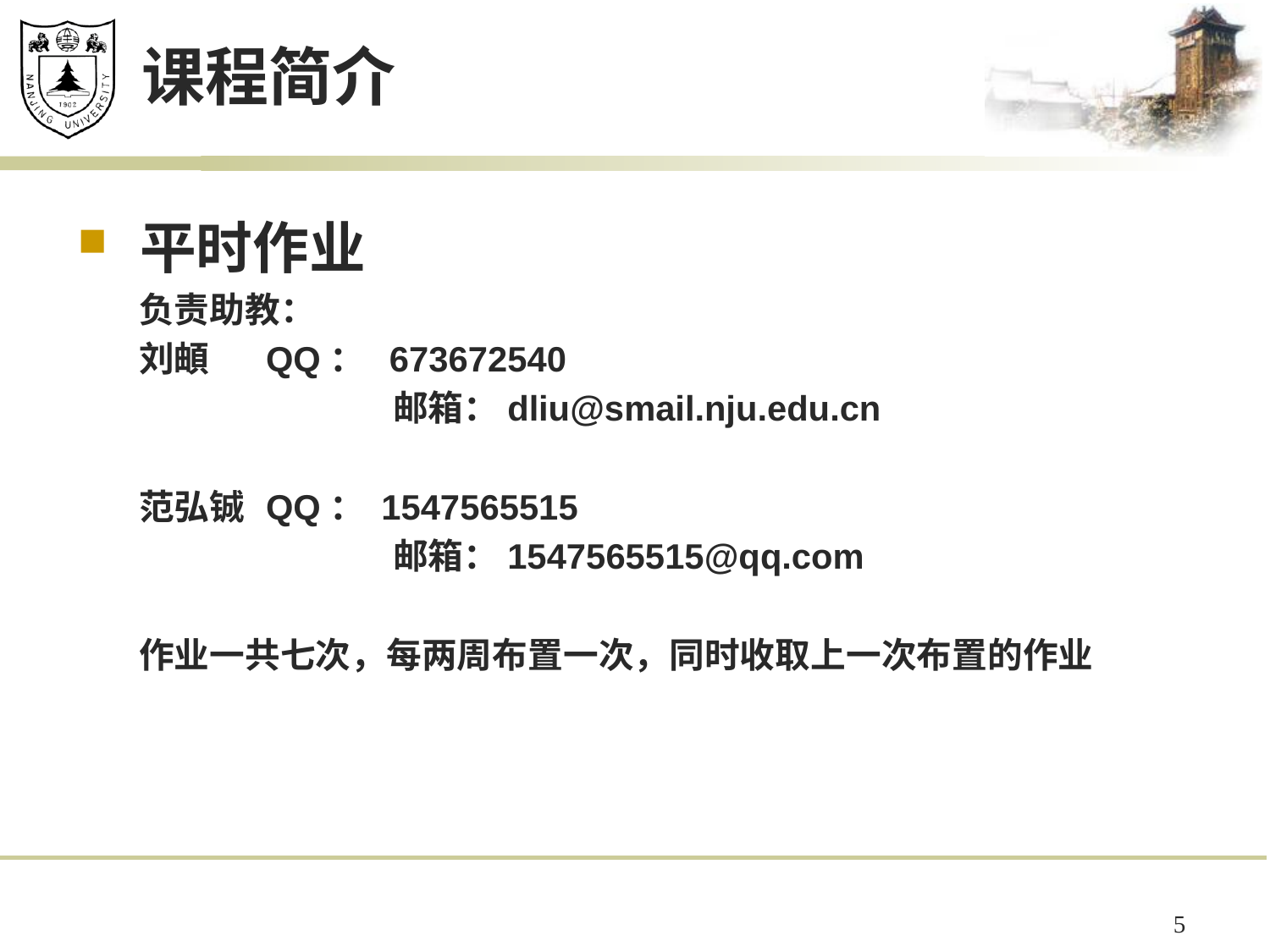

# 课程简介
平时作业
负责助教：
刘頔	QQ：  673672540
		邮箱：dliu@smail.nju.edu.cn

范弘铖	QQ： 1547565515
		邮箱：1547565515@qq.com

作业一共七次，每两周布置一次，同时收取上一次布置的作业